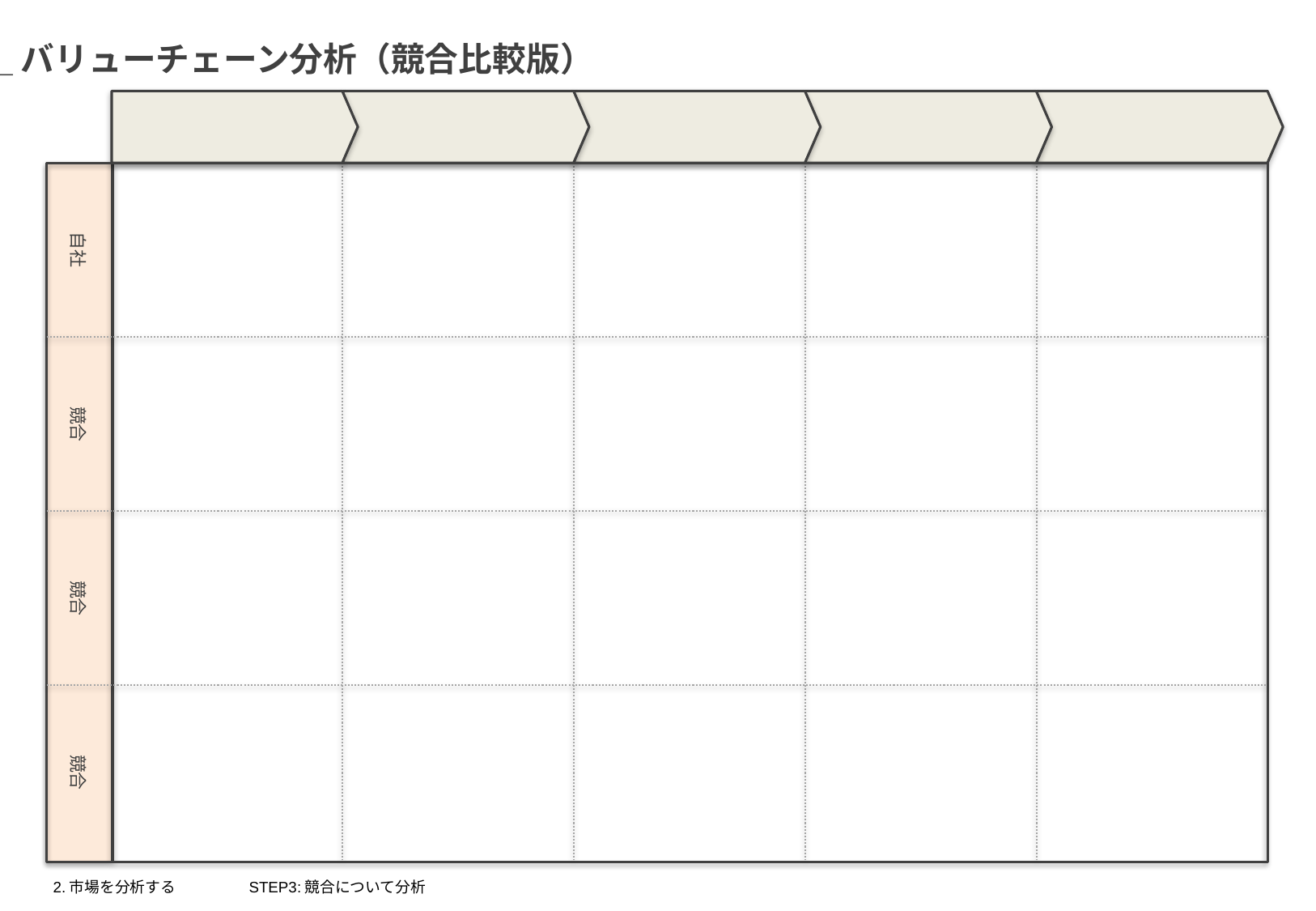

20_バリューチェーン分析（競合比較版）

自社
競合
競合
競合
2.市場を分析する
STEP3:競合について分析